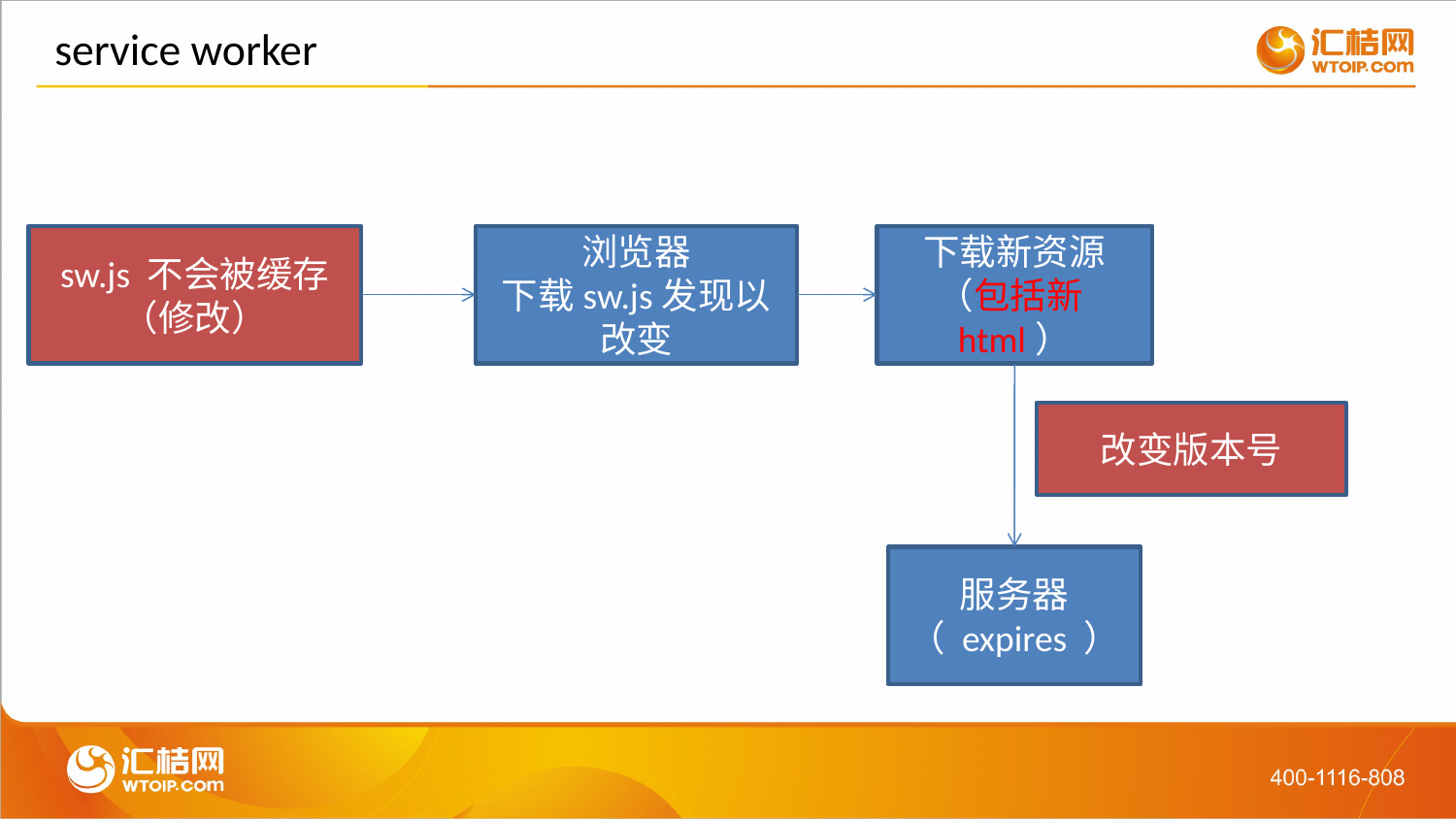

# service worker
sw.js 不会被缓存
（修改）
浏览器
下载sw.js发现以改变
下载新资源（包括新html）
改变版本号
服务器
（ expires ）